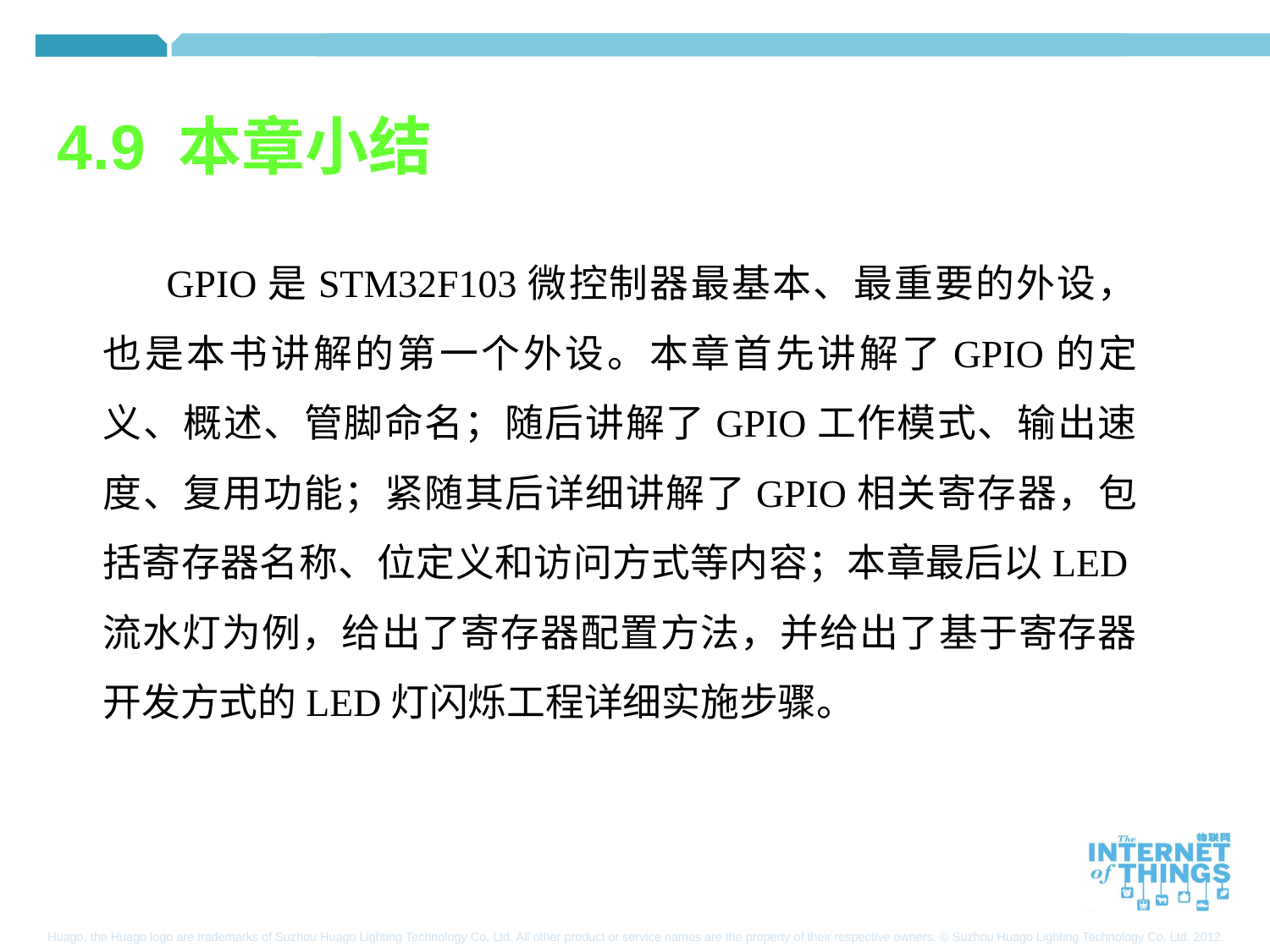

4.9 本章小结
GPIO是STM32F103微控制器最基本、最重要的外设，也是本书讲解的第一个外设。本章首先讲解了GPIO的定义、概述、管脚命名；随后讲解了GPIO工作模式、输出速度、复用功能；紧随其后详细讲解了GPIO相关寄存器，包括寄存器名称、位定义和访问方式等内容；本章最后以LED流水灯为例，给出了寄存器配置方法，并给出了基于寄存器开发方式的LED灯闪烁工程详细实施步骤。